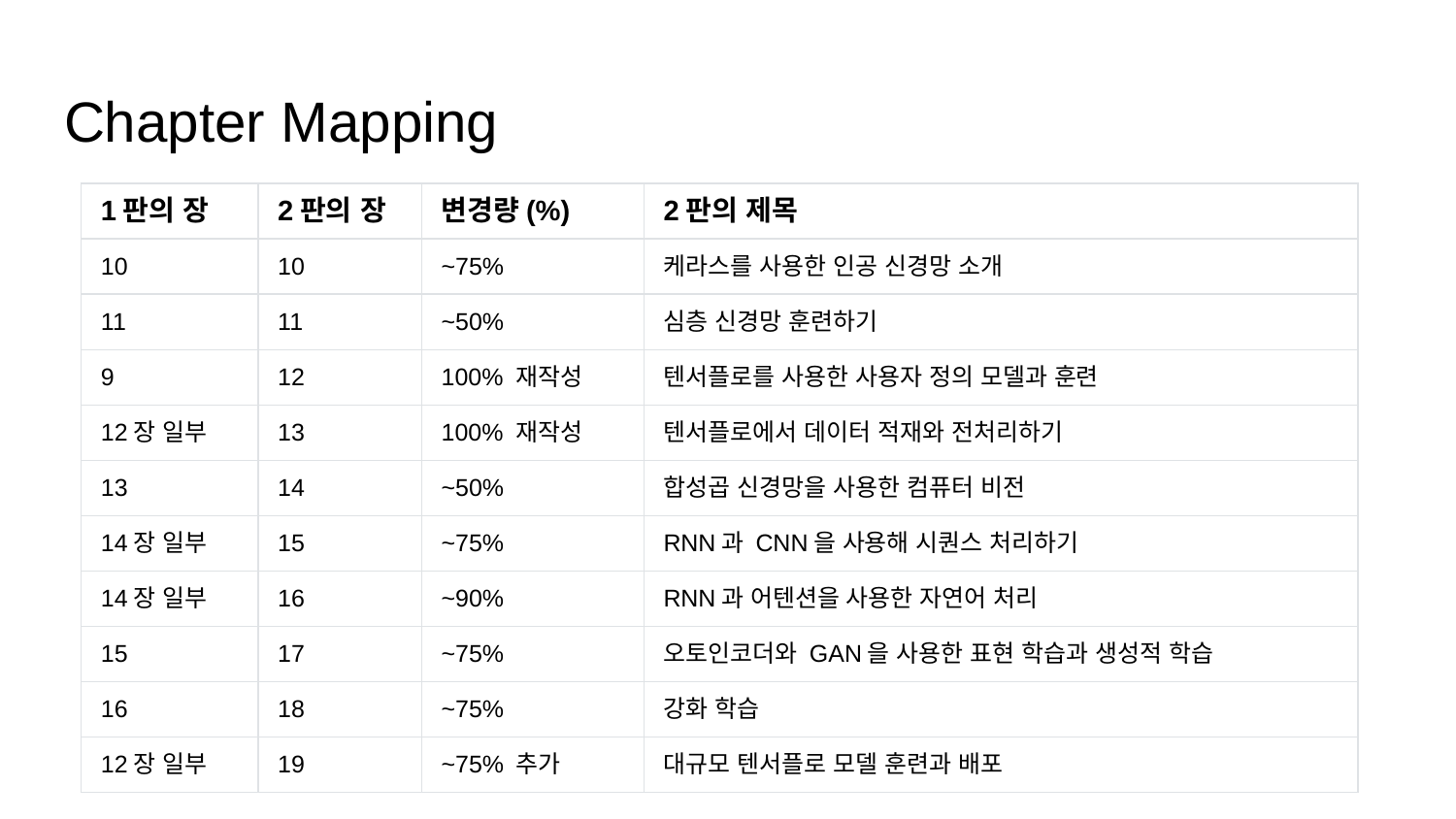

# Chapter Mapping
| 1판의 장 | 2판의 장 | 변경량(%) | 2판의 제목 |
| --- | --- | --- | --- |
| 10 | 10 | ~75% | 케라스를 사용한 인공 신경망 소개 |
| 11 | 11 | ~50% | 심층 신경망 훈련하기 |
| 9 | 12 | 100% 재작성 | 텐서플로를 사용한 사용자 정의 모델과 훈련 |
| 12장 일부 | 13 | 100% 재작성 | 텐서플로에서 데이터 적재와 전처리하기 |
| 13 | 14 | ~50% | 합성곱 신경망을 사용한 컴퓨터 비전 |
| 14장 일부 | 15 | ~75% | RNN과 CNN을 사용해 시퀀스 처리하기 |
| 14장 일부 | 16 | ~90% | RNN과 어텐션을 사용한 자연어 처리 |
| 15 | 17 | ~75% | 오토인코더와 GAN을 사용한 표현 학습과 생성적 학습 |
| 16 | 18 | ~75% | 강화 학습 |
| 12장 일부 | 19 | ~75% 추가 | 대규모 텐서플로 모델 훈련과 배포 |